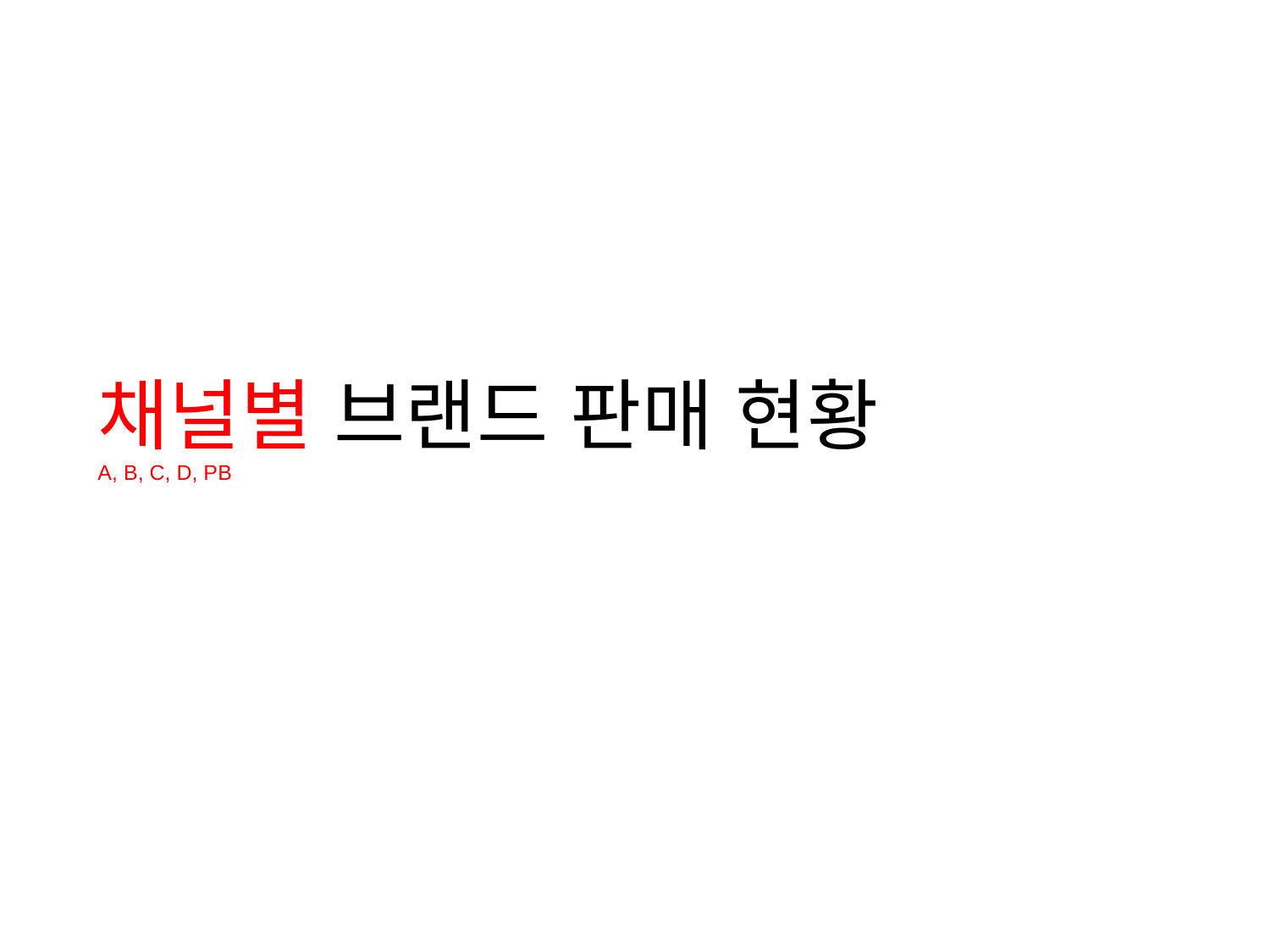

# 채널별 브랜드 판매 현황 A, B, C, D, PB